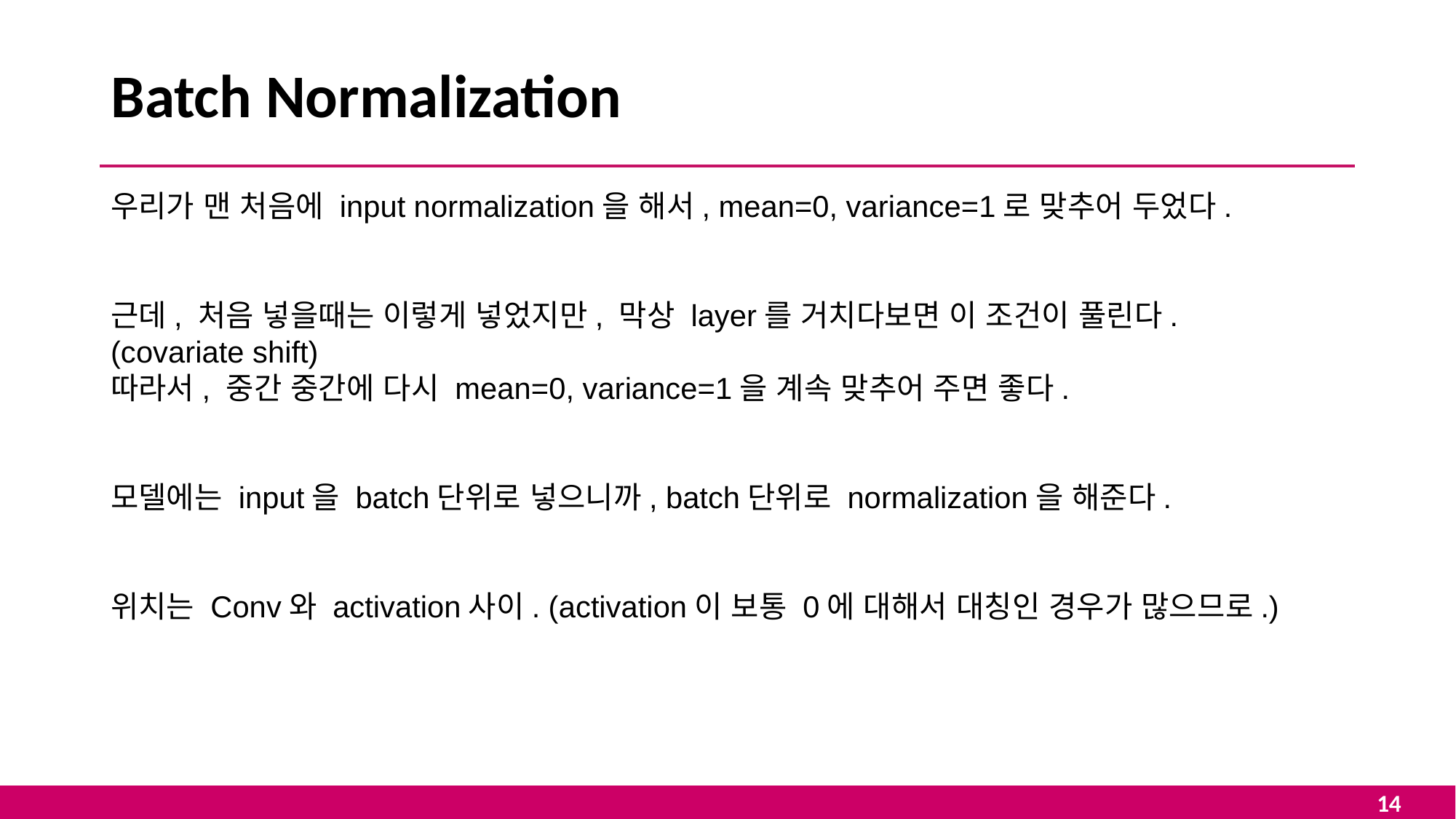

# Batch Normalization
우리가 맨 처음에 input normalization을 해서, mean=0, variance=1로 맞추어 두었다.

근데, 처음 넣을때는 이렇게 넣었지만, 막상 layer를 거치다보면 이 조건이 풀린다.
(covariate shift)
따라서, 중간 중간에 다시 mean=0, variance=1을 계속 맞추어 주면 좋다.

모델에는 input을 batch단위로 넣으니까, batch단위로 normalization을 해준다.

위치는 Conv와 activation사이. (activation이 보통 0에 대해서 대칭인 경우가 많으므로.)

14